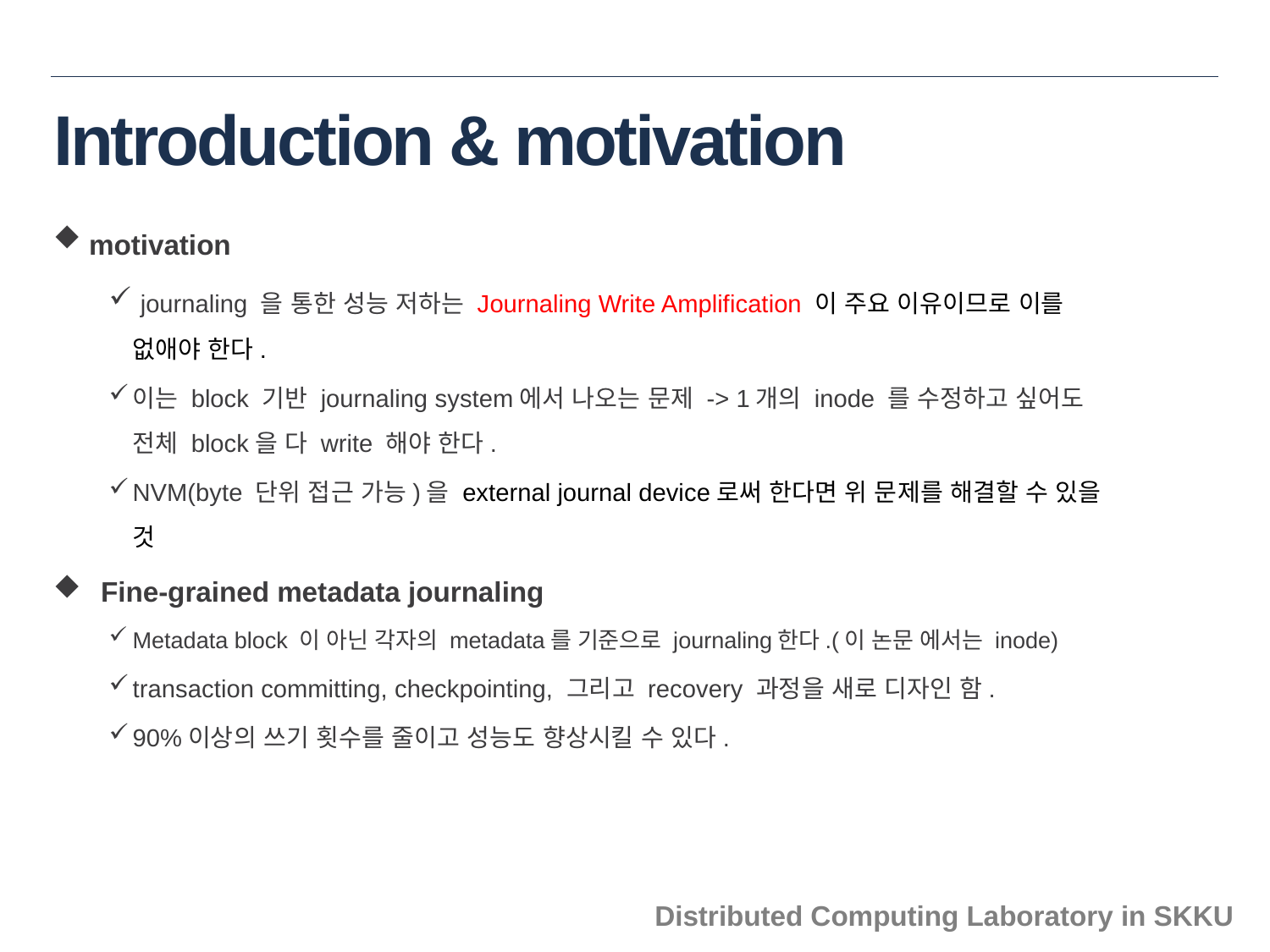

# Introduction & motivation
 motivation
 journaling 을 통한 성능 저하는 Journaling Write Amplification 이 주요 이유이므로 이를 없애야 한다.
이는 block 기반 journaling system에서 나오는 문제 -> 1개의 inode 를 수정하고 싶어도 전체 block을 다 write 해야 한다.
NVM(byte 단위 접근 가능)을 external journal device로써 한다면 위 문제를 해결할 수 있을 것
Fine-grained metadata journaling
Metadata block 이 아닌 각자의 metadata를 기준으로 journaling한다.(이 논문 에서는 inode)
transaction committing, checkpointing, 그리고 recovery 과정을 새로 디자인 함.
90%이상의 쓰기 횟수를 줄이고 성능도 향상시킬 수 있다.

Distributed Computing Laboratory in SKKU